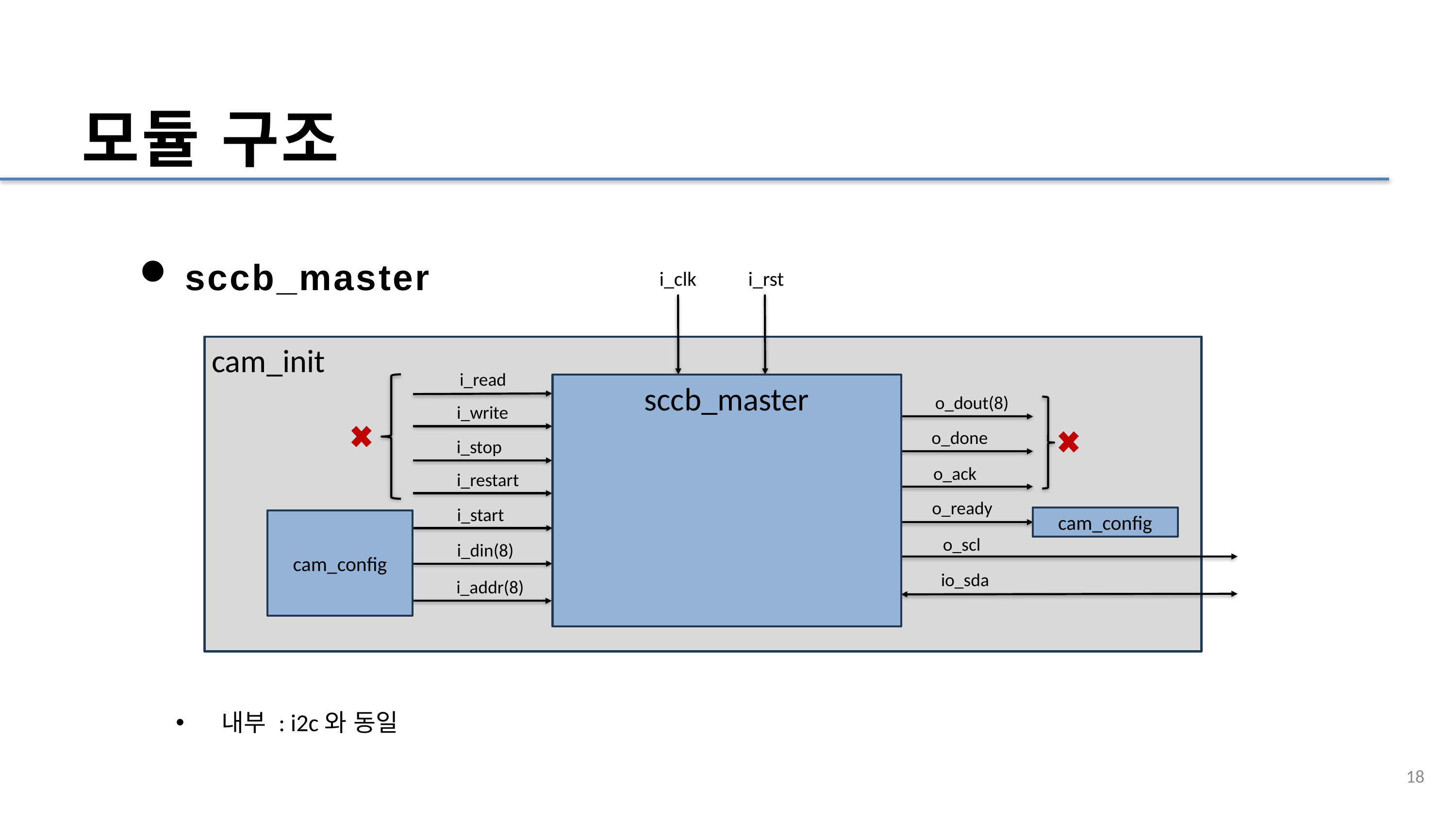

모듈 구조
sccb_master

내부 : i2c와 동일

i_clk
i_rst
cam_init
i_read

sccb_master
o_dout(8)

i_write

o_done

i_stop
o_ack
i_restart
o_ready
i_start
cam_config
cam_config
o_scl
i_din(8)
io_sda
i_addr(8)
18